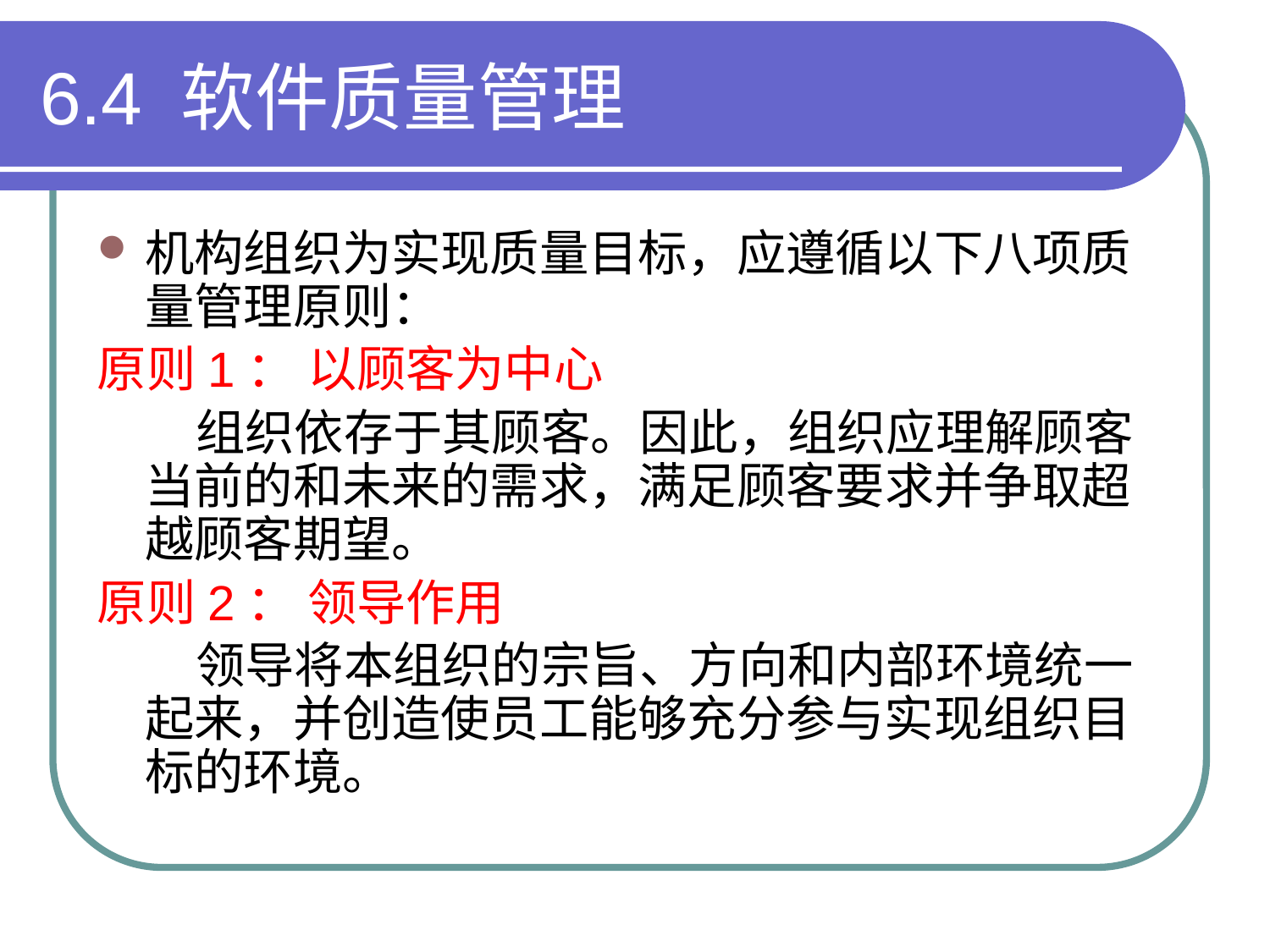

# 6.4 软件质量管理
机构组织为实现质量目标，应遵循以下八项质量管理原则：
原则1： 以顾客为中心
　　组织依存于其顾客。因此，组织应理解顾客当前的和未来的需求，满足顾客要求并争取超越顾客期望。
原则2： 领导作用
　　领导将本组织的宗旨、方向和内部环境统一起来，并创造使员工能够充分参与实现组织目标的环境。

61